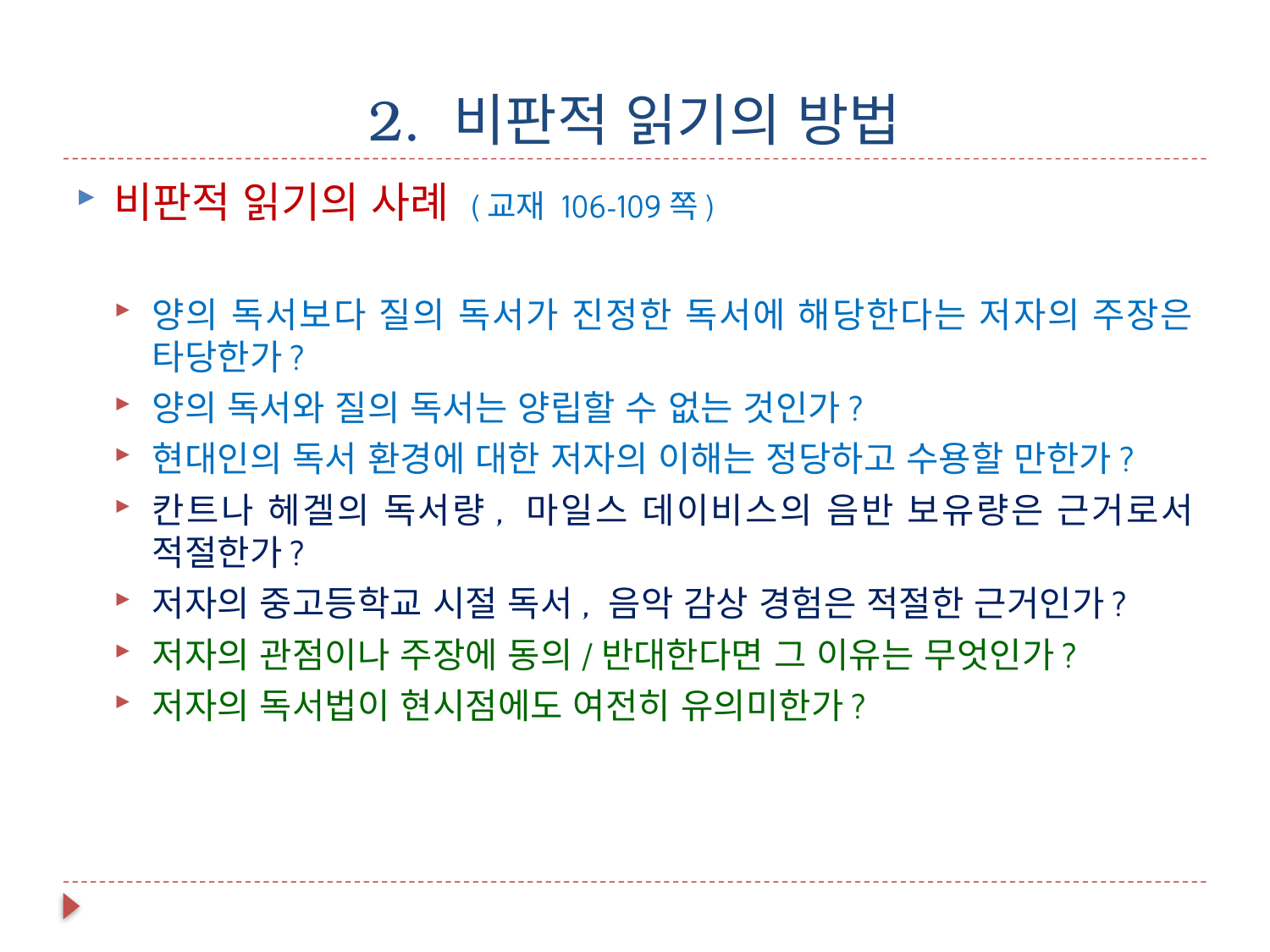

# 2. 비판적 읽기의 방법
비판적 읽기의 사례 (교재 106-109쪽)

양의 독서보다 질의 독서가 진정한 독서에 해당한다는 저자의 주장은 타당한가?
양의 독서와 질의 독서는 양립할 수 없는 것인가?
현대인의 독서 환경에 대한 저자의 이해는 정당하고 수용할 만한가?
칸트나 헤겔의 독서량, 마일스 데이비스의 음반 보유량은 근거로서 적절한가?
저자의 중고등학교 시절 독서, 음악 감상 경험은 적절한 근거인가?
저자의 관점이나 주장에 동의/반대한다면 그 이유는 무엇인가?
저자의 독서법이 현시점에도 여전히 유의미한가?